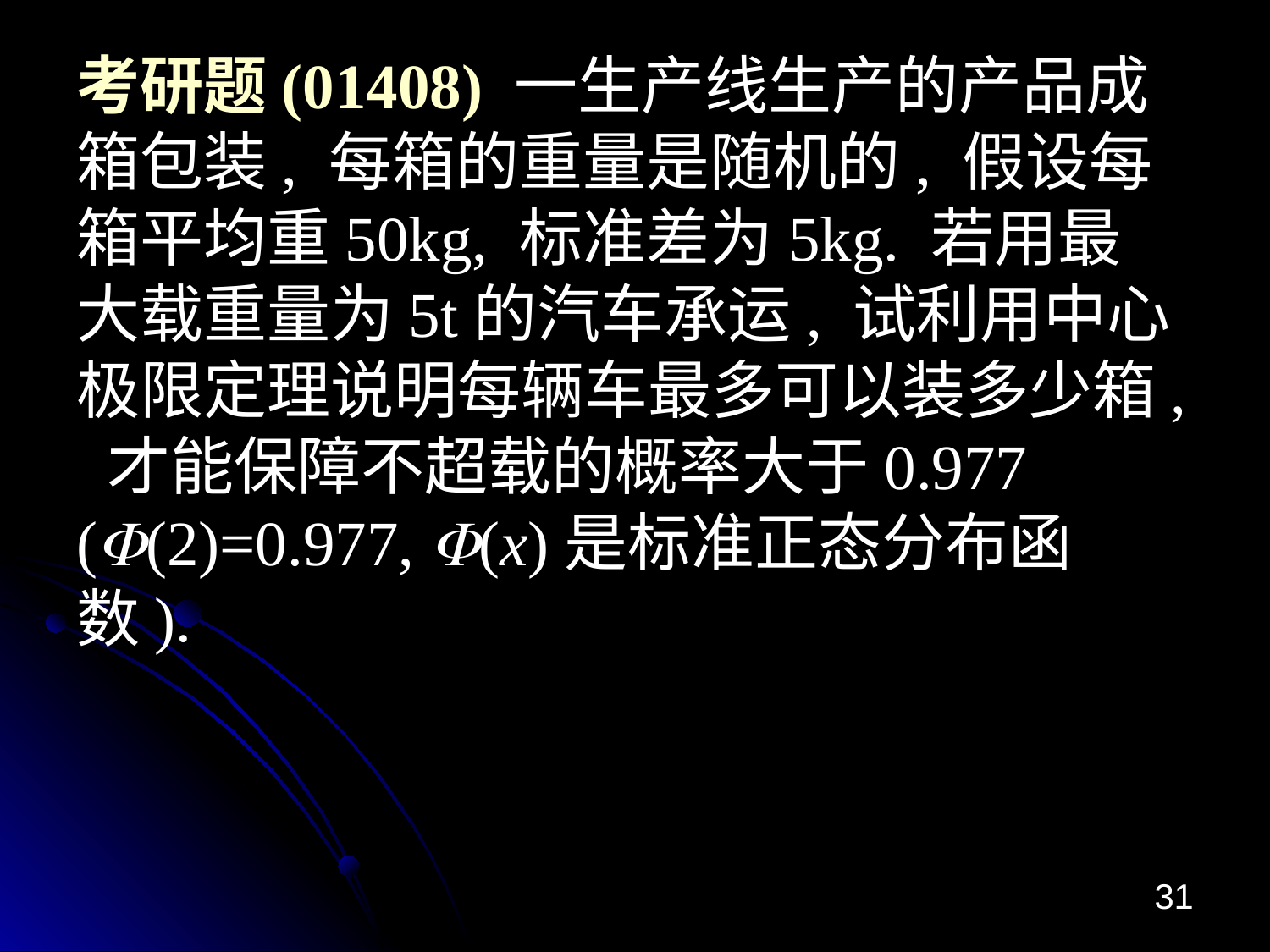

# 考研题(01408) 一生产线生产的产品成箱包装, 每箱的重量是随机的, 假设每箱平均重50kg, 标准差为5kg. 若用最大载重量为5t的汽车承运, 试利用中心极限定理说明每辆车最多可以装多少箱, 才能保障不超载的概率大于0.977 (Φ(2)=0.977, Φ(x)是标准正态分布函数).
31